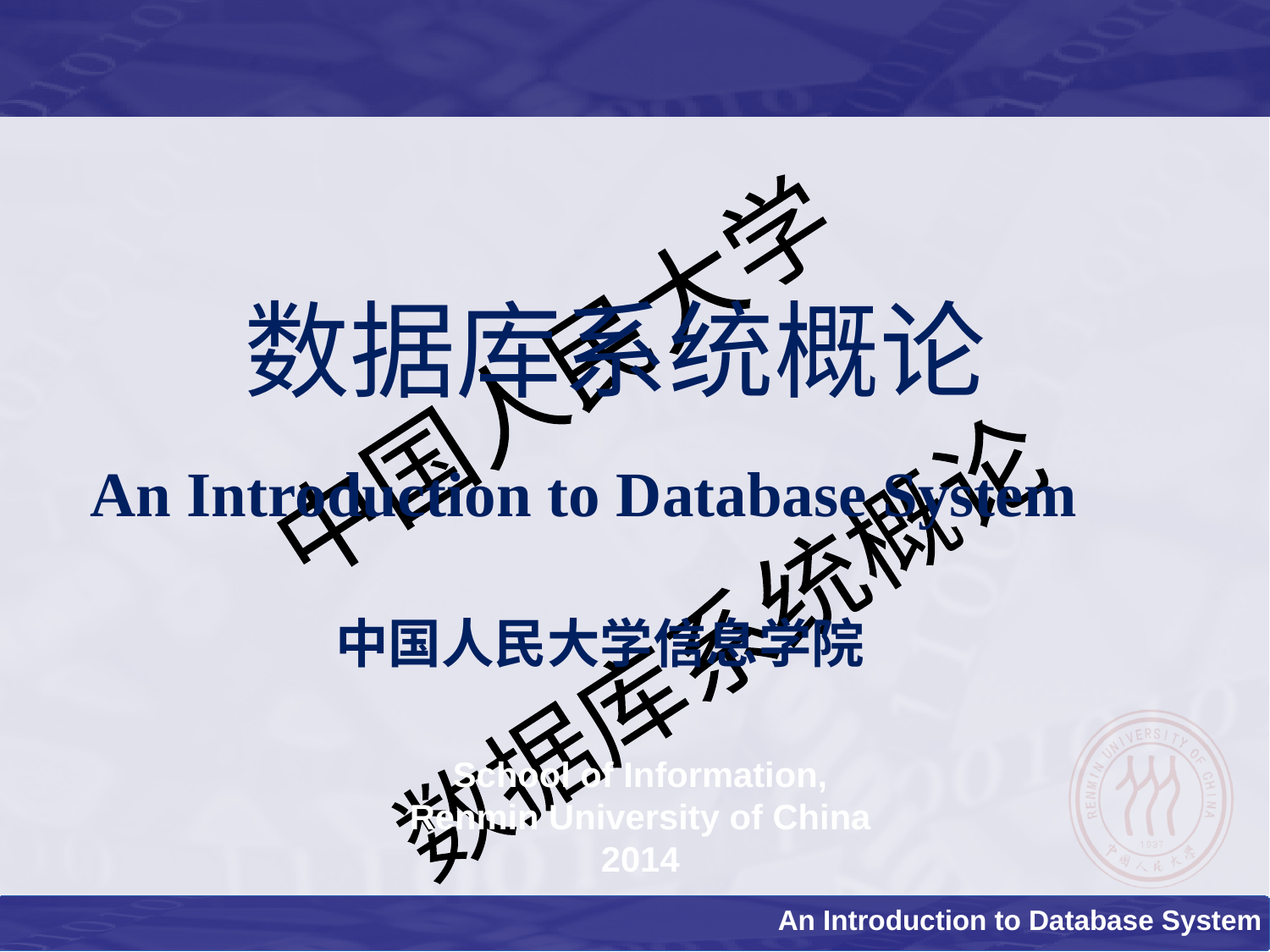

数据库系统概论
An Introduction to Database System

中国人民大学信息学院
School of Information,
Renmin University of China
2014